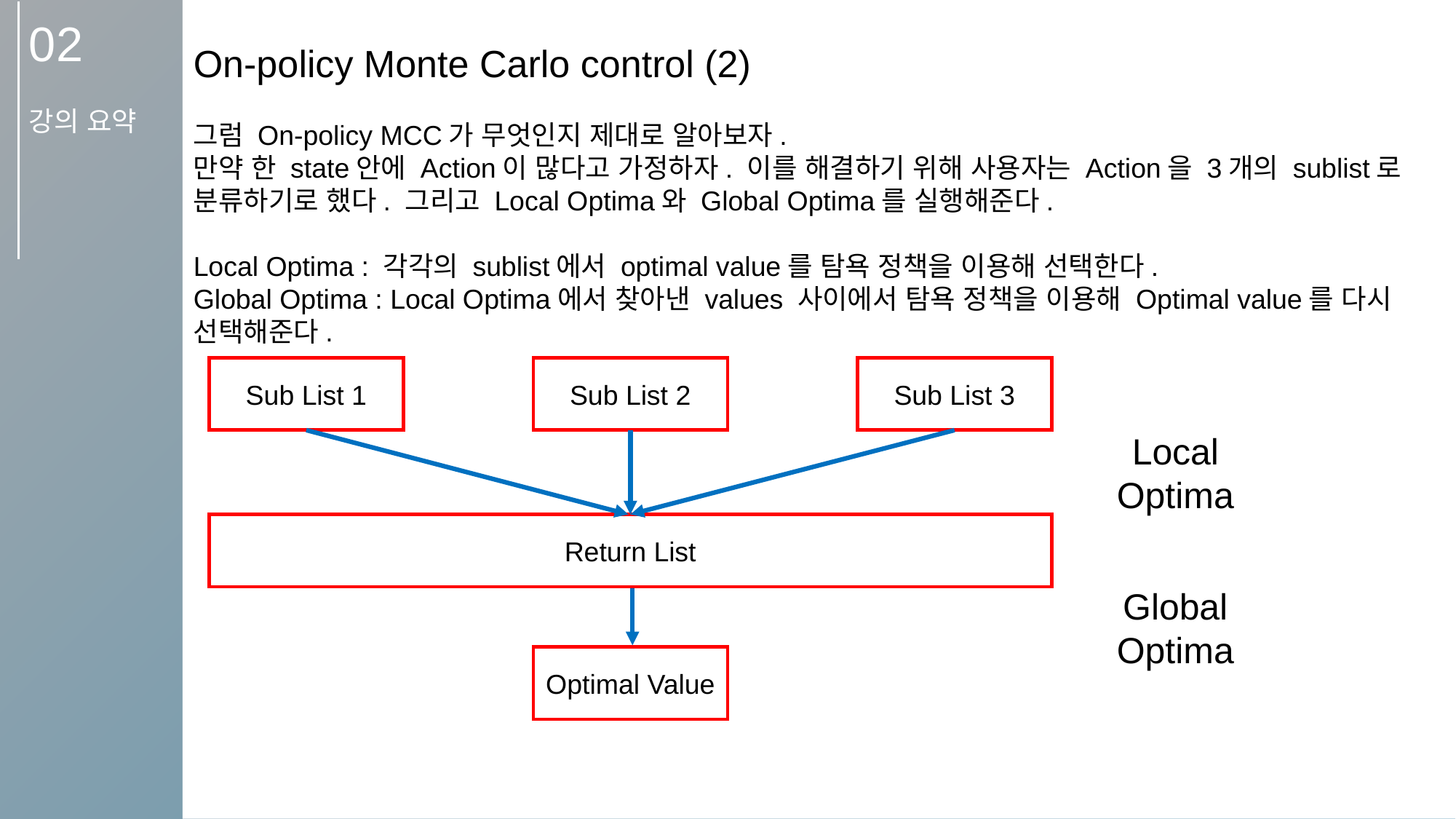

02

강의 요약

On-policy Monte Carlo control (2)

그럼 On-policy MCC가 무엇인지 제대로 알아보자.
만약 한 state안에 Action이 많다고 가정하자. 이를 해결하기 위해 사용자는 Action을 3개의 sublist로 분류하기로 했다. 그리고 Local Optima와 Global Optima를 실행해준다.

Local Optima : 각각의 sublist에서 optimal value를 탐욕 정책을 이용해 선택한다.
Global Optima : Local Optima에서 찾아낸 values 사이에서 탐욕 정책을 이용해 Optimal value를 다시 선택해준다.
Sub List 1
Sub List 2
Sub List 3
Local Optima
Return List
Global Optima
Optimal Value